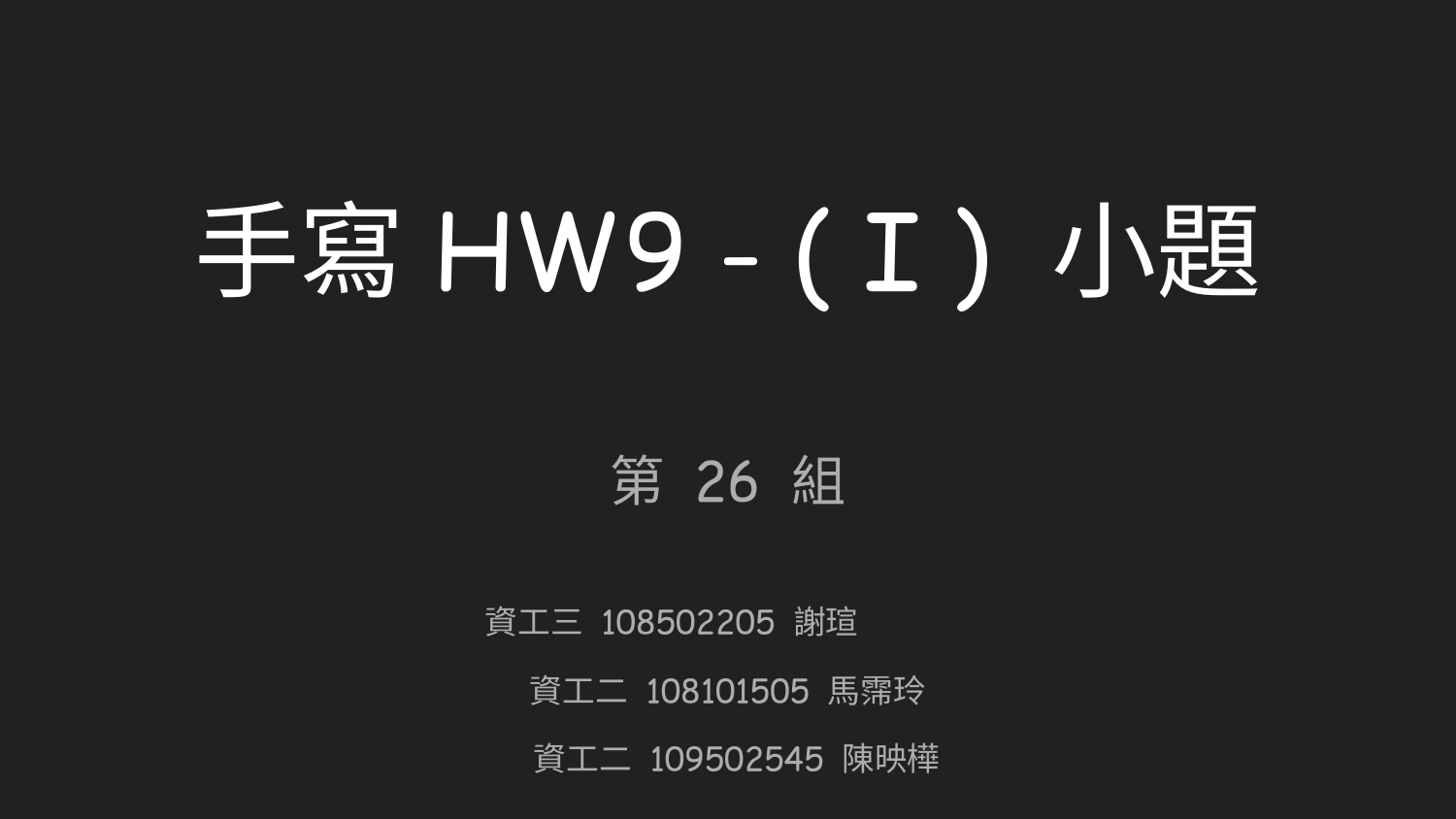

# 手寫HW9 - ( I ) 小題
第 26 組

  資工三 108502205 謝瑄
資工二 108101505 馬霈玲
 資工二 109502545 陳映樺